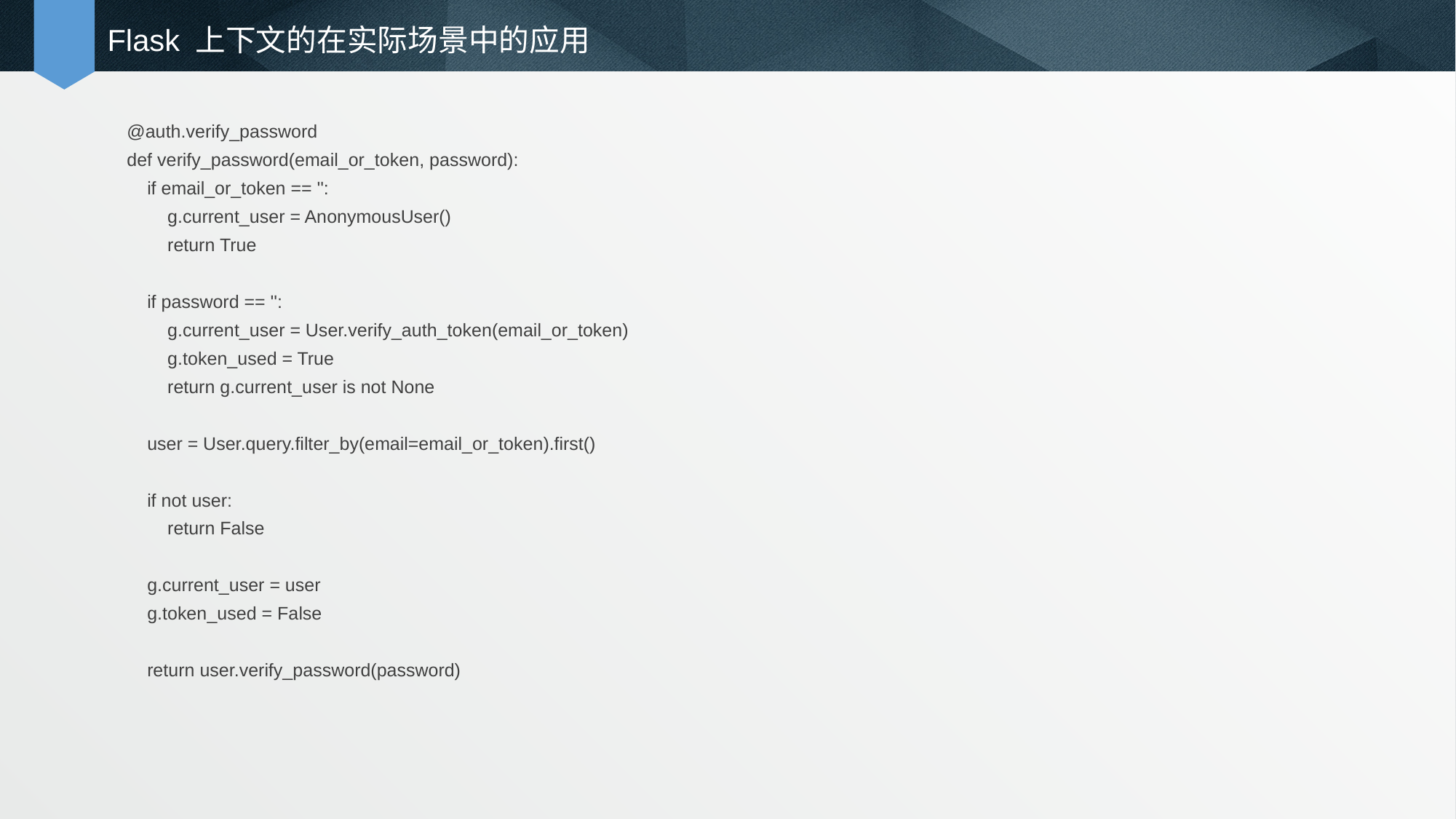

# Flask 上下文的在实际场景中的应用
@auth.verify_password
def verify_password(email_or_token, password):
    if email_or_token == '':
        g.current_user = AnonymousUser()
        return True

    if password == '':
        g.current_user = User.verify_auth_token(email_or_token)
        g.token_used = True
        return g.current_user is not None

    user = User.query.filter_by(email=email_or_token).first()

    if not user:
        return False

    g.current_user = user
    g.token_used = False

    return user.verify_password(password)